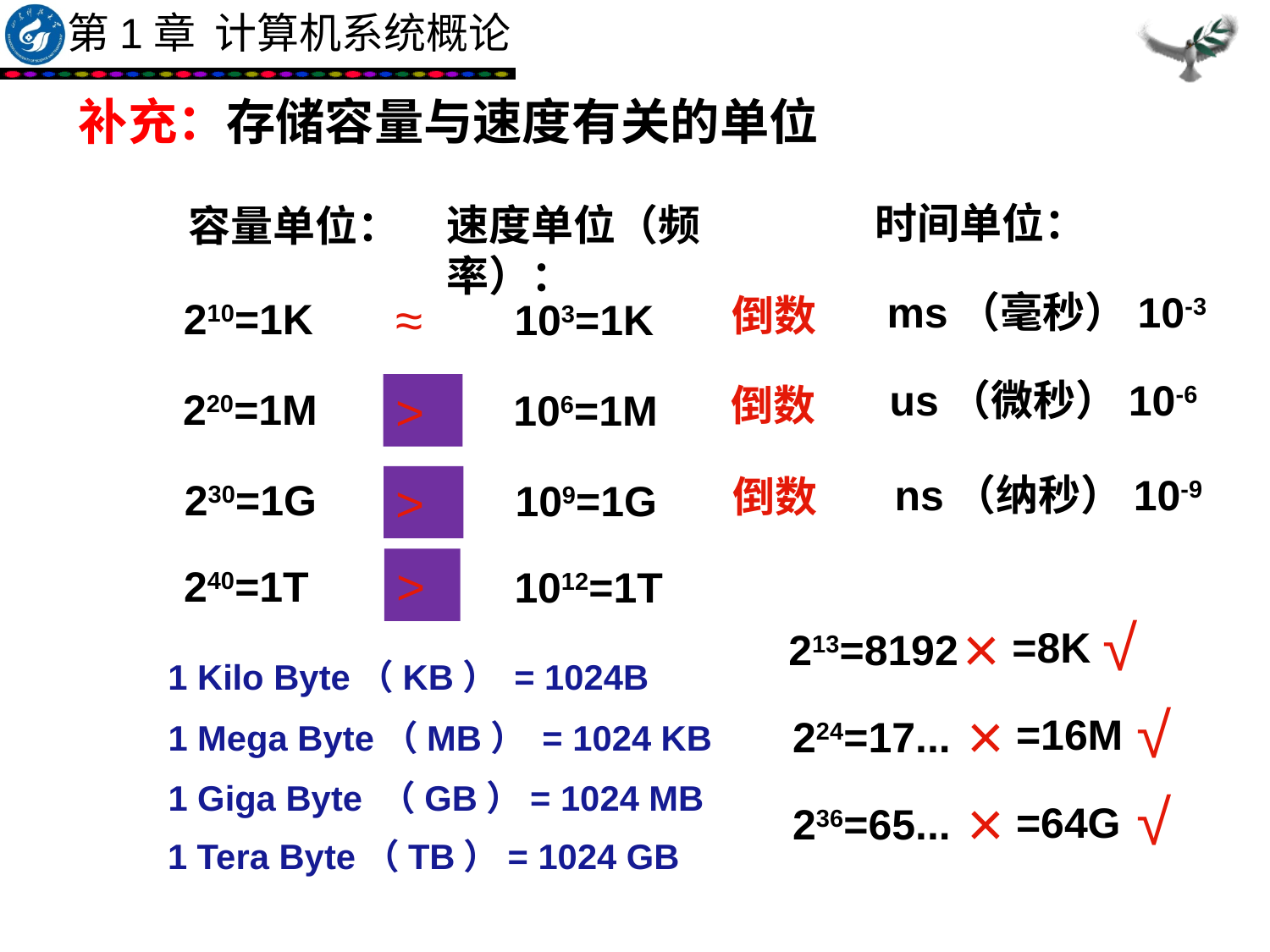

补充：存储容量与速度有关的单位
时间单位：
速度单位（频率）：
容量单位：
ms（毫秒）10-3
倒数
≈
210=1K
103=1K
us（微秒）10-6
倒数
≈
>
220=1M
106=1M
ns（纳秒）10-9
倒数
≈
>
230=1G
109=1G
>
≈
240=1T
1012=1T
√
×
=8K
213=8192
1 Kilo Byte（KB） = 1024B
√
×
=16M
224=17...
1 Mega Byte（MB） = 1024 KB
1 Giga Byte （GB）= 1024 MB
√
×
=64G
236=65...
1 Tera Byte（TB）= 1024 GB